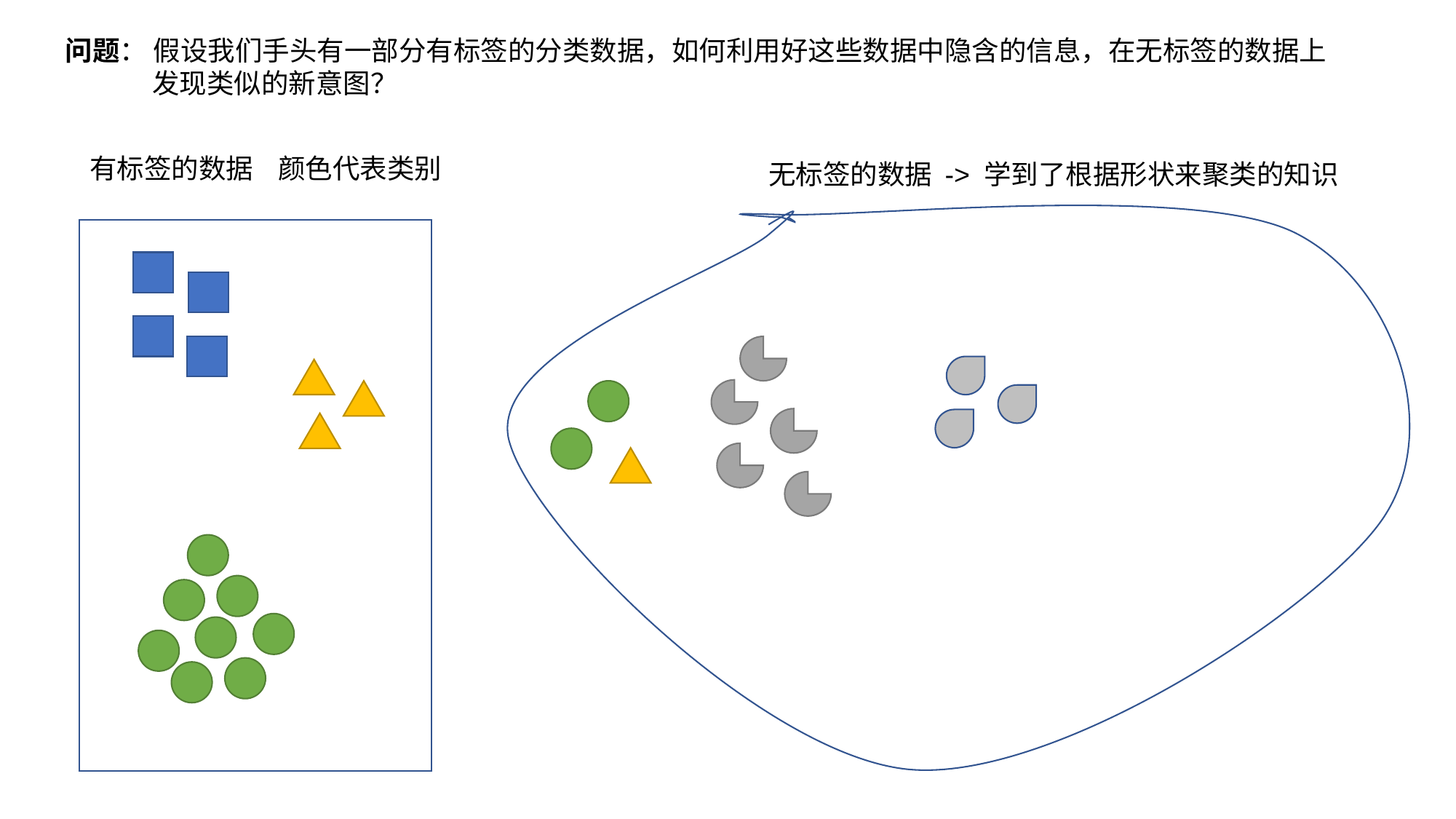

问题： 假设我们手头有一部分有标签的分类数据，如何利用好这些数据中隐含的信息，在无标签的数据上
             发现类似的新意图？
有标签的数据    颜色代表类别
无标签的数据 -> 学到了根据形状来聚类的知识